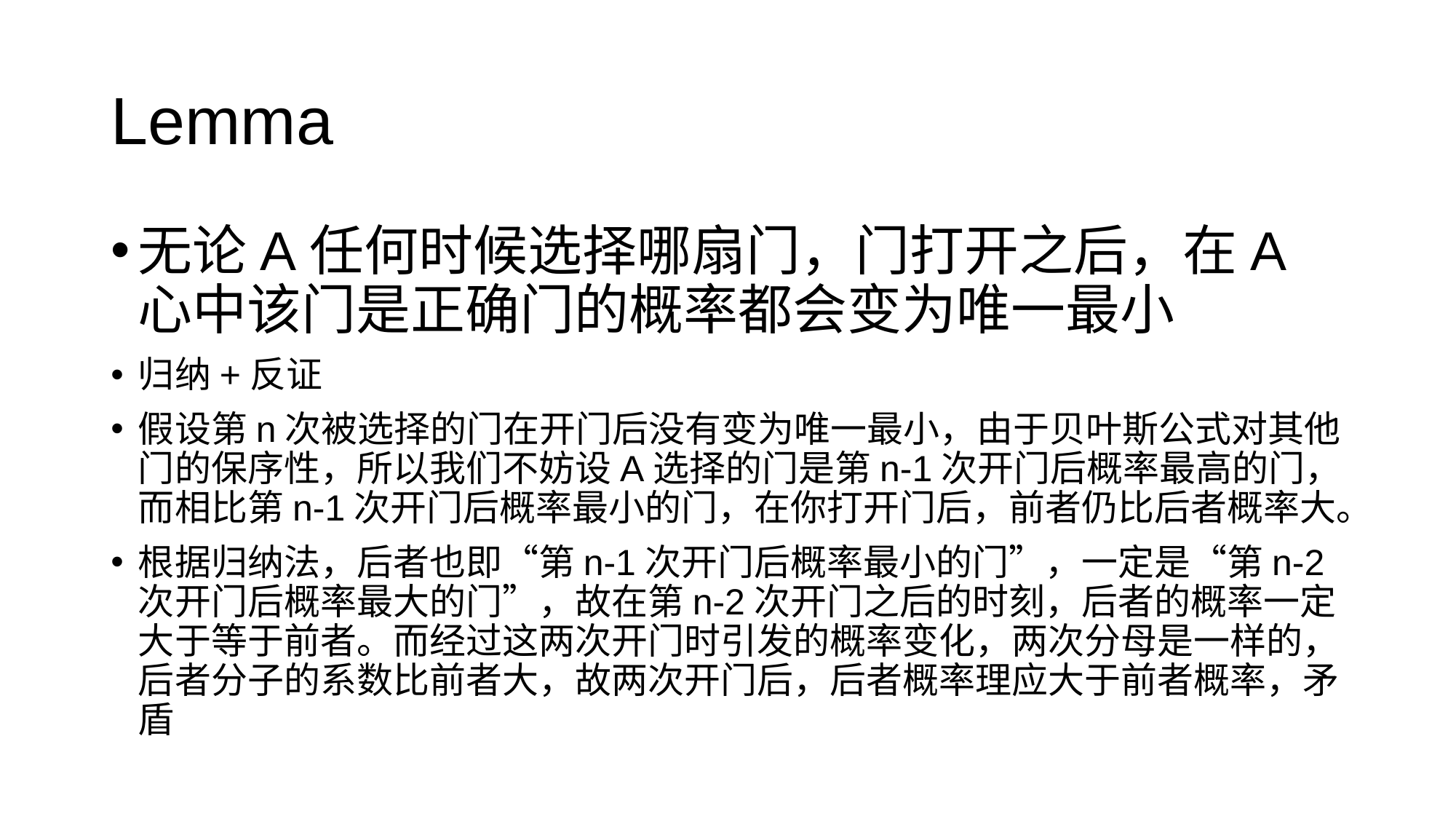

# Lemma
无论A任何时候选择哪扇门，门打开之后，在A心中该门是正确门的概率都会变为唯一最小
归纳+反证
假设第n次被选择的门在开门后没有变为唯一最小，由于贝叶斯公式对其他门的保序性，所以我们不妨设A选择的门是第n-1次开门后概率最高的门，而相比第n-1次开门后概率最小的门，在你打开门后，前者仍比后者概率大。
根据归纳法，后者也即“第n-1次开门后概率最小的门”，一定是“第n-2次开门后概率最大的门”，故在第n-2次开门之后的时刻，后者的概率一定大于等于前者。而经过这两次开门时引发的概率变化，两次分母是一样的，后者分子的系数比前者大，故两次开门后，后者概率理应大于前者概率，矛盾